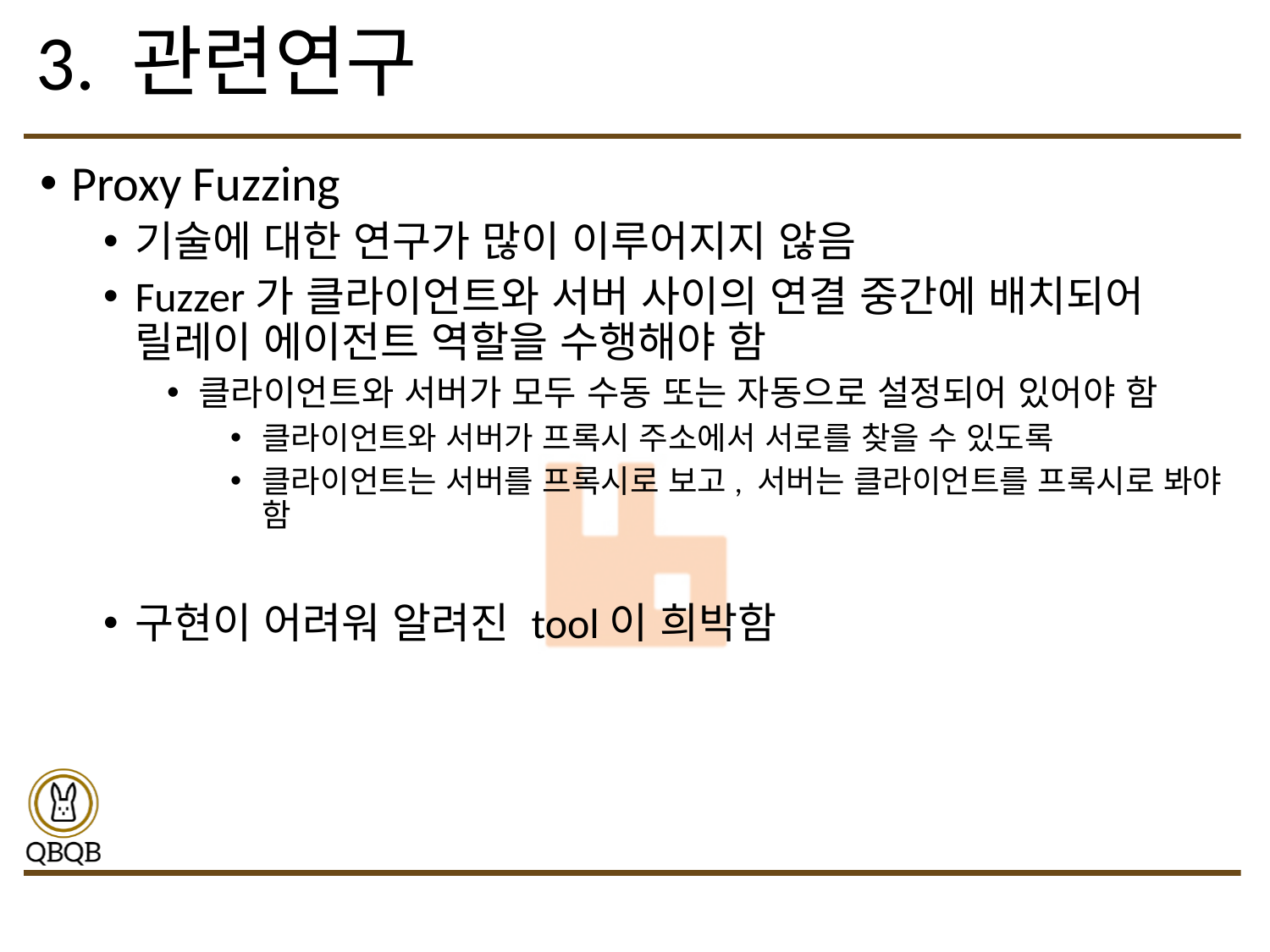

# 3. 관련연구
Proxy Fuzzing
기술에 대한 연구가 많이 이루어지지 않음
Fuzzer가 클라이언트와 서버 사이의 연결 중간에 배치되어 릴레이 에이전트 역할을 수행해야 함
클라이언트와 서버가 모두 수동 또는 자동으로 설정되어 있어야 함
클라이언트와 서버가 프록시 주소에서 서로를 찾을 수 있도록
클라이언트는 서버를 프록시로 보고, 서버는 클라이언트를 프록시로 봐야 함

구현이 어려워 알려진 tool이 희박함